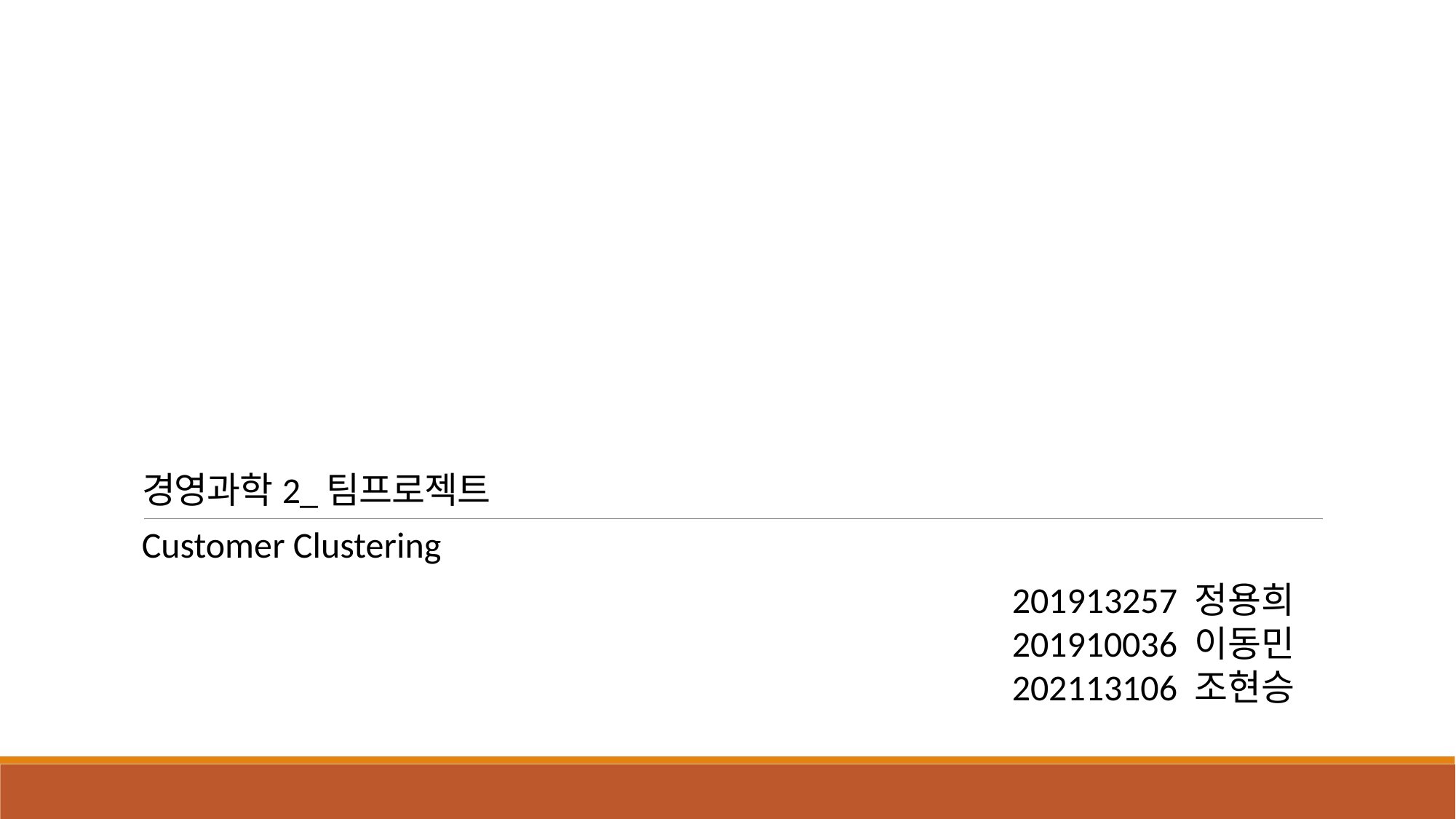

# 경영과학2_팀프로젝트
Customer Clustering
201913257 정용희
201910036 이동민
202113106 조현승